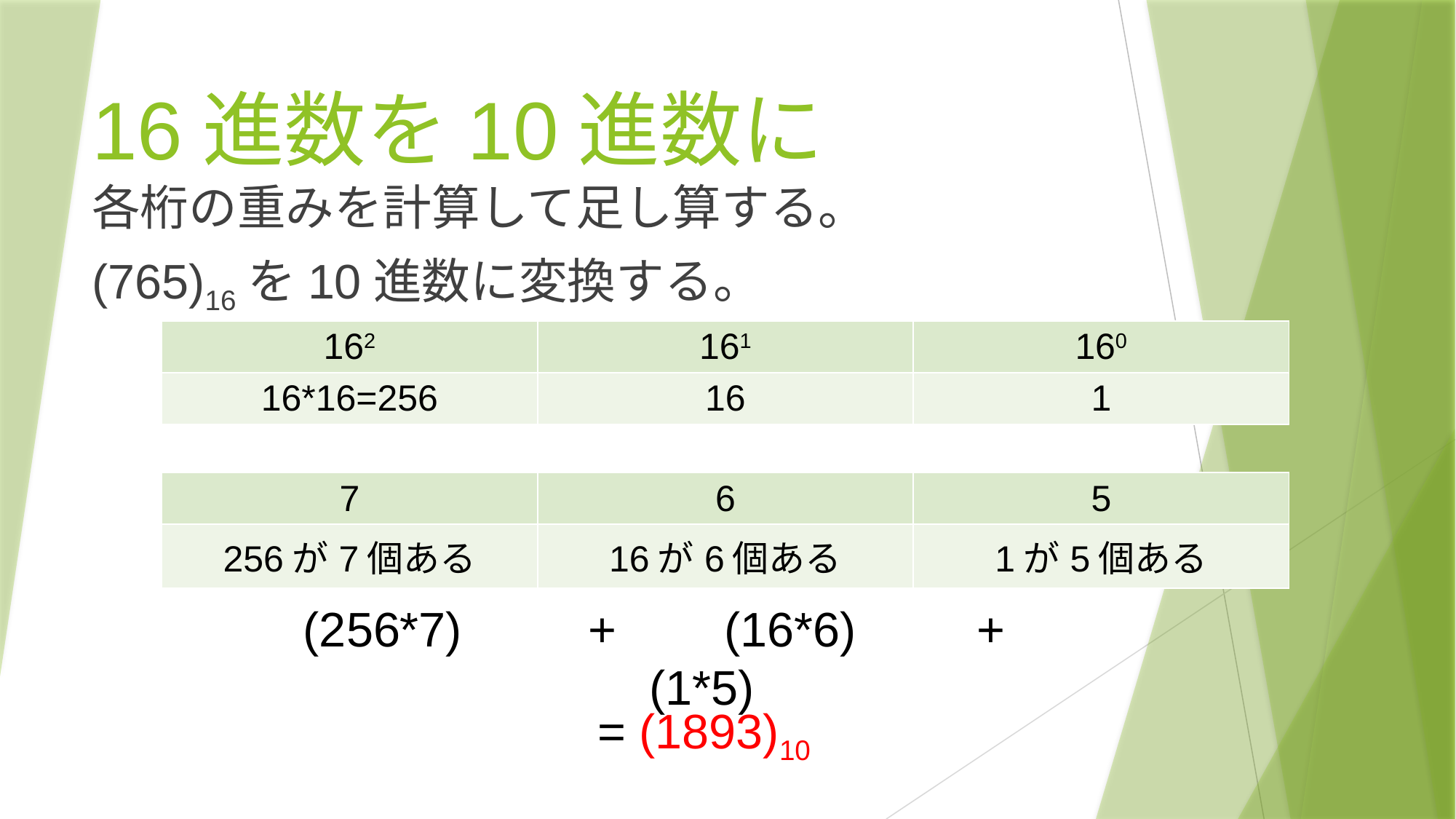

# 16進数を10進数に
各桁の重みを計算して足し算する。
(765)16を10進数に変換する。

| 162 | 161 | 160 |
| --- | --- | --- |
| 16\*16=256 | 16 | 1 |
| 7 | 6 | 5 |
| --- | --- | --- |
| 256が7個ある | 16が6個ある | 1が5個ある |
(256*7)　     +        (16*6)         +         (1*5)
= (1893)10